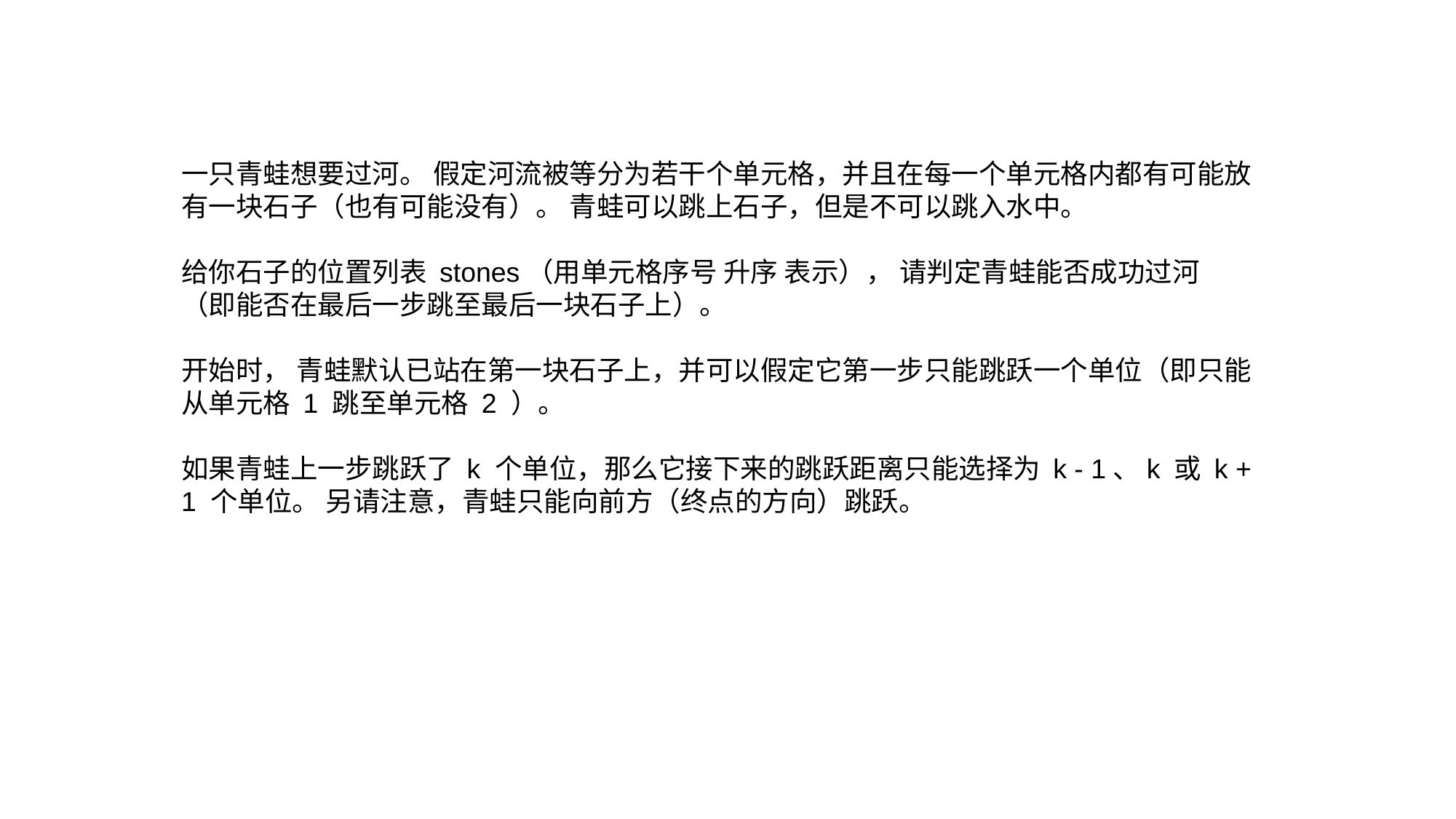

一只青蛙想要过河。 假定河流被等分为若干个单元格，并且在每一个单元格内都有可能放有一块石子（也有可能没有）。 青蛙可以跳上石子，但是不可以跳入水中。

给你石子的位置列表 stones（用单元格序号 升序 表示）， 请判定青蛙能否成功过河（即能否在最后一步跳至最后一块石子上）。

开始时， 青蛙默认已站在第一块石子上，并可以假定它第一步只能跳跃一个单位（即只能从单元格 1 跳至单元格 2 ）。

如果青蛙上一步跳跃了 k 个单位，那么它接下来的跳跃距离只能选择为 k - 1、k 或 k + 1 个单位。 另请注意，青蛙只能向前方（终点的方向）跳跃。